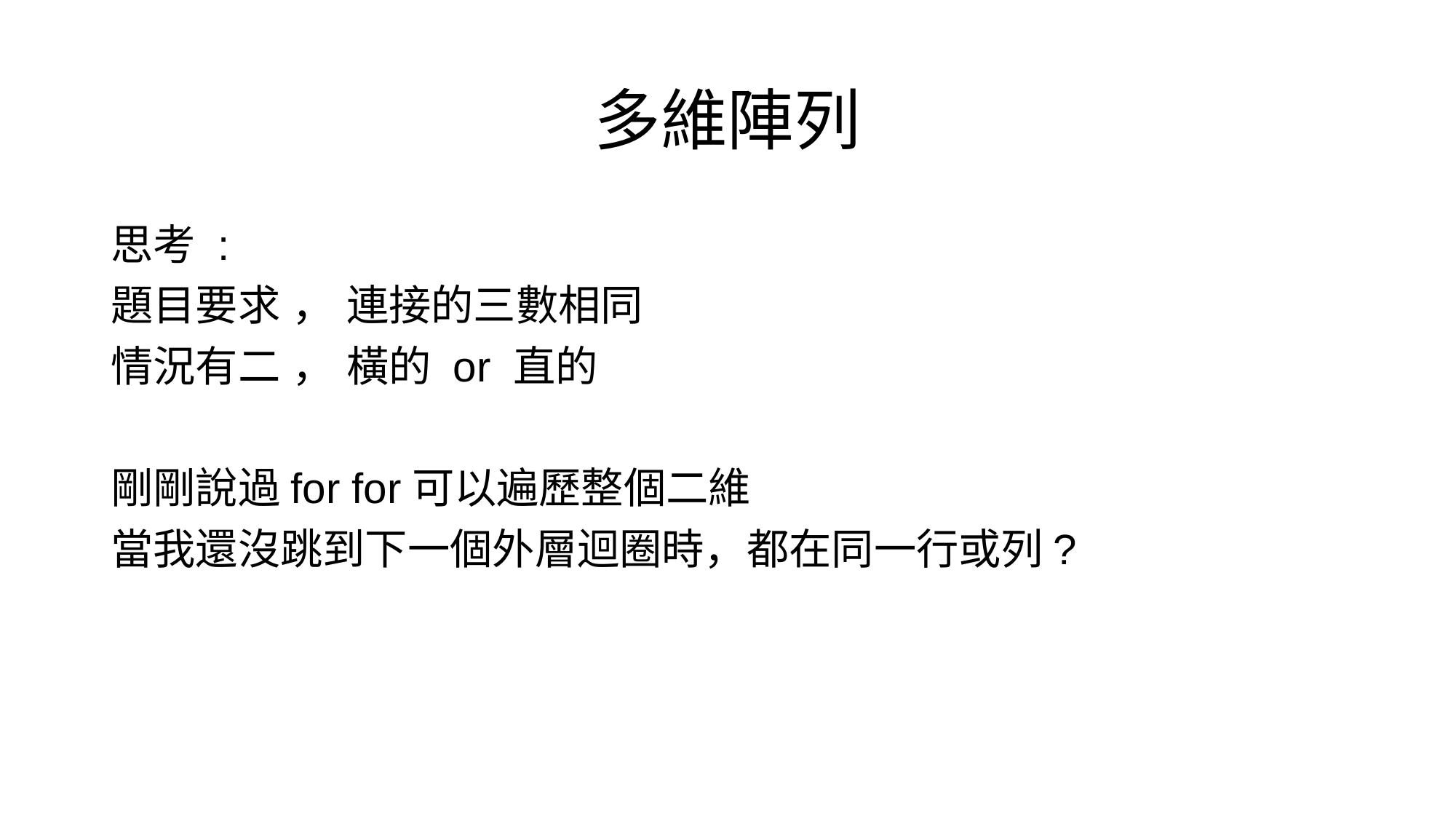

# 多維陣列
思考 :
題目要求 ， 連接的三數相同
情況有二 ， 橫的 or 直的

剛剛說過for for可以遍歷整個二維
當我還沒跳到下一個外層迴圈時，都在同一行或列?